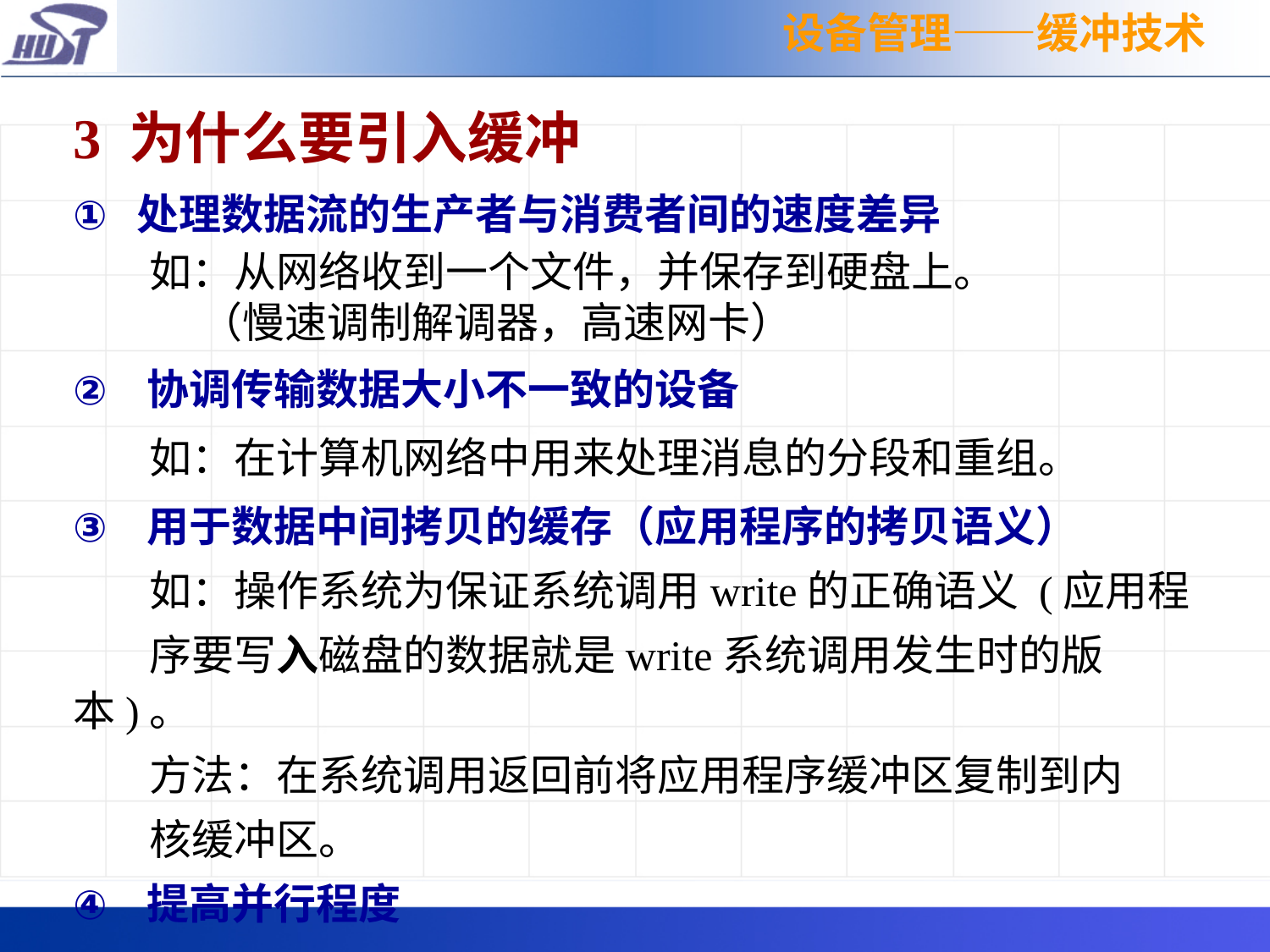

设备管理——缓冲技术
3 为什么要引入缓冲
处理数据流的生产者与消费者间的速度差异
       如：从网络收到一个文件，并保存到硬盘上。
	（慢速调制解调器，高速网卡）
协调传输数据大小不一致的设备
       如：在计算机网络中用来处理消息的分段和重组。
用于数据中间拷贝的缓存（应用程序的拷贝语义）
       如：操作系统为保证系统调用write的正确语义 (应用程
       序要写入磁盘的数据就是write系统调用发生时的版本)。
       方法：在系统调用返回前将应用程序缓冲区复制到内
       核缓冲区。
提高并行程度